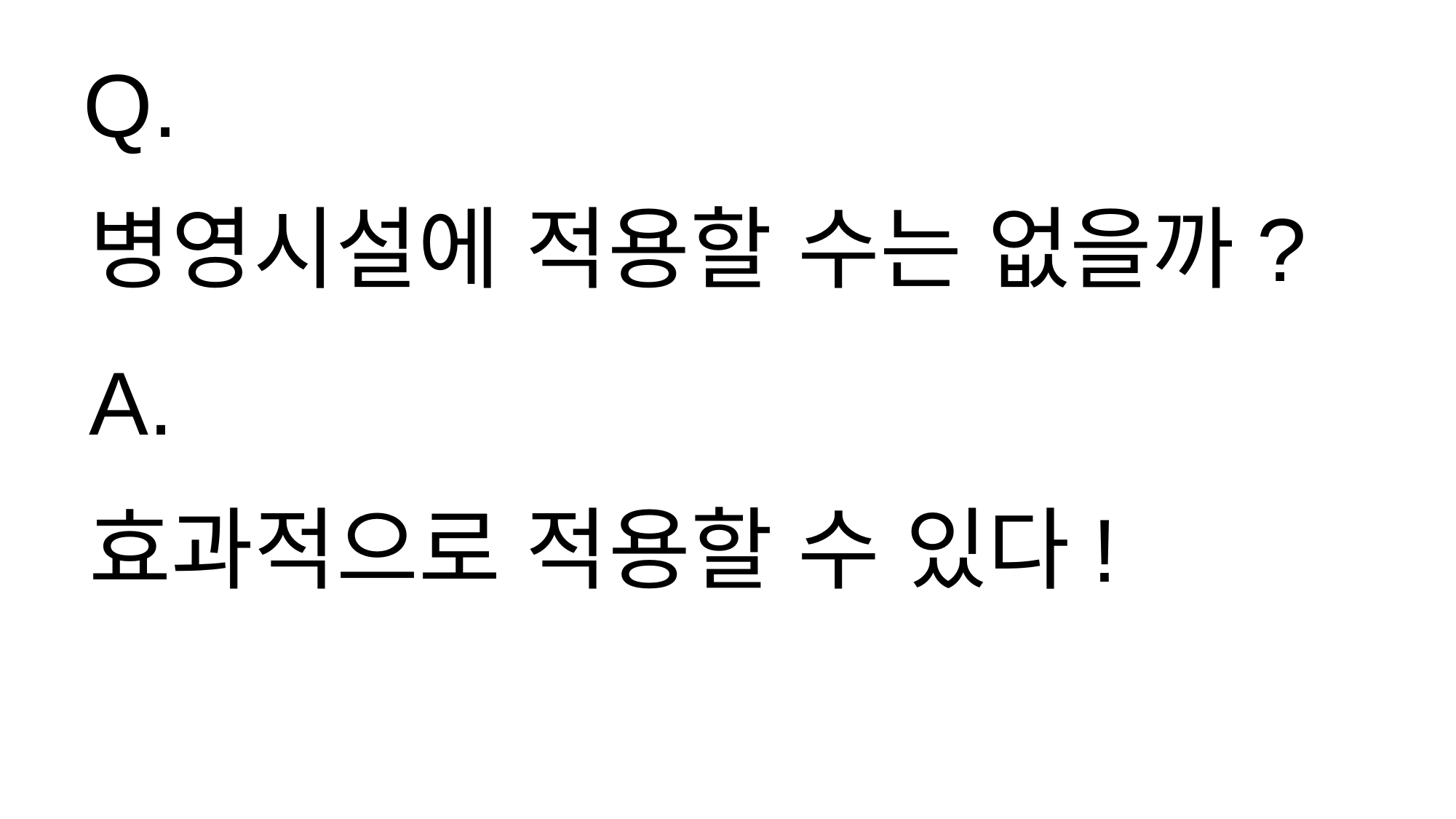

# Q.
병영시설에 적용할 수는 없을까?
A.
효과적으로 적용할 수 있다!